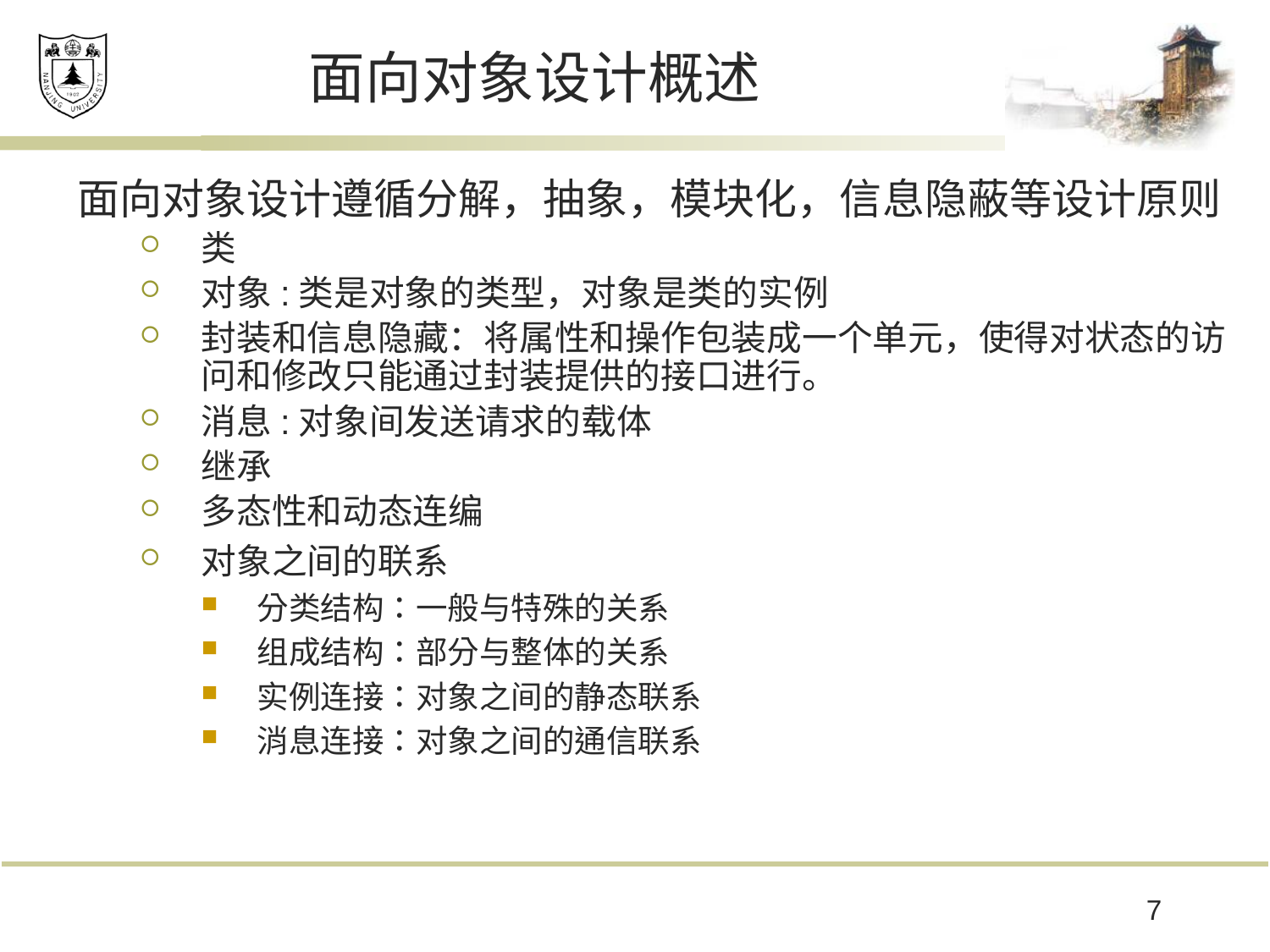

# 面向对象设计概述
面向对象设计遵循分解，抽象，模块化，信息隐蔽等设计原则
类
对象:类是对象的类型，对象是类的实例
封装和信息隐藏：将属性和操作包装成一个单元，使得对状态的访问和修改只能通过封装提供的接口进行。
消息:对象间发送请求的载体
继承
多态性和动态连编
对象之间的联系
分类结构：一般与特殊的关系
组成结构：部分与整体的关系
实例连接：对象之间的静态联系
消息连接：对象之间的通信联系
7